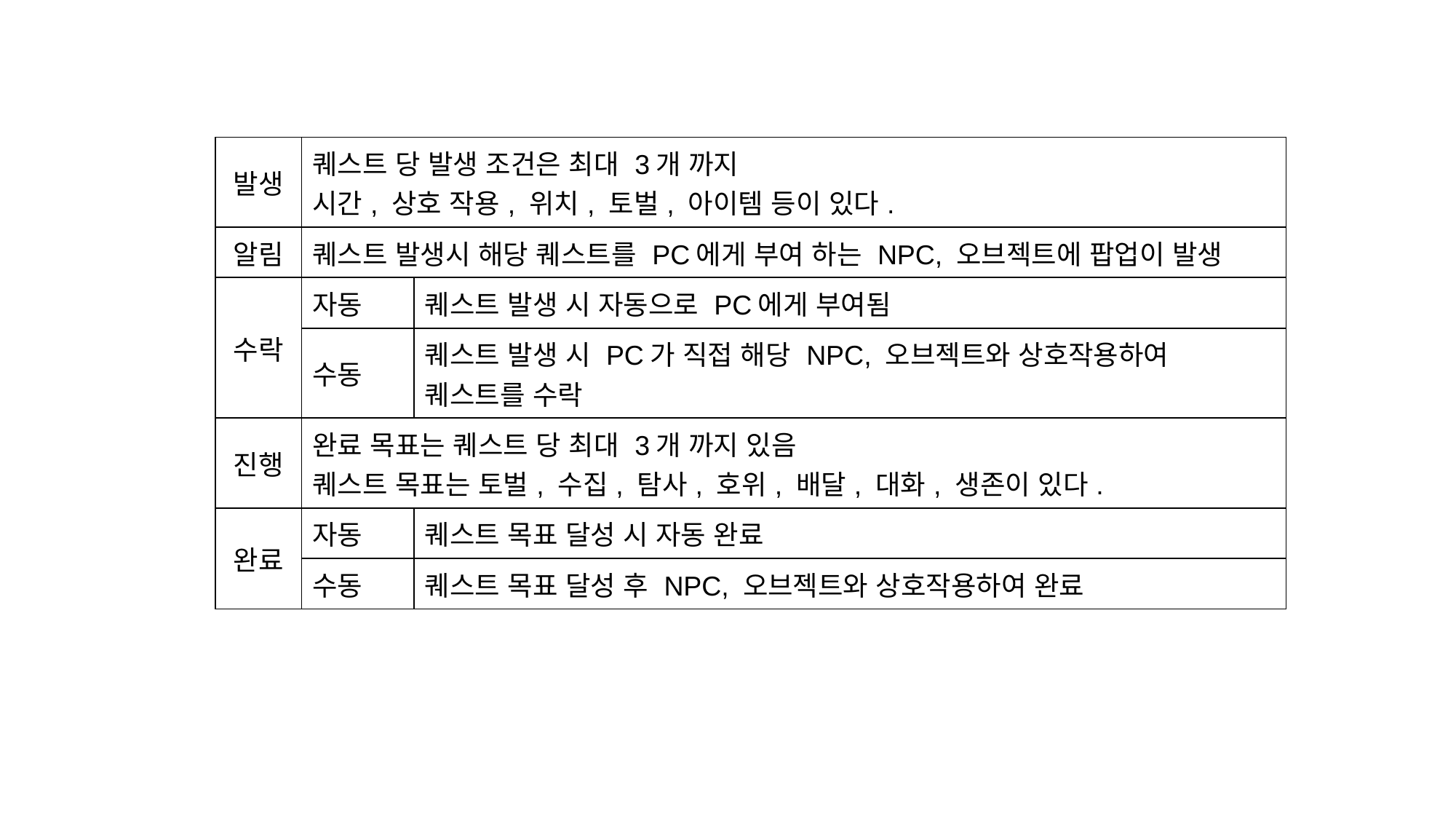

| 발생 | 퀘스트 당 발생 조건은 최대 3개 까지 시간, 상호 작용, 위치, 토벌, 아이템 등이 있다. |  |
| --- | --- | --- |
| 알림 | 퀘스트 발생시 해당 퀘스트를 PC에게 부여 하는 NPC, 오브젝트에 팝업이 발생 |  |
| 수락 | 자동 | 퀘스트 발생 시 자동으로 PC에게 부여됨 |
|  | 수동 | 퀘스트 발생 시 PC가 직접 해당 NPC, 오브젝트와 상호작용하여 퀘스트를 수락 |
| 진행 | 완료 목표는 퀘스트 당 최대 3개 까지 있음 퀘스트 목표는 토벌, 수집, 탐사, 호위, 배달, 대화, 생존이 있다. |  |
| 완료 | 자동 | 퀘스트 목표 달성 시 자동 완료 |
|  | 수동 | 퀘스트 목표 달성 후 NPC, 오브젝트와 상호작용하여 완료 |